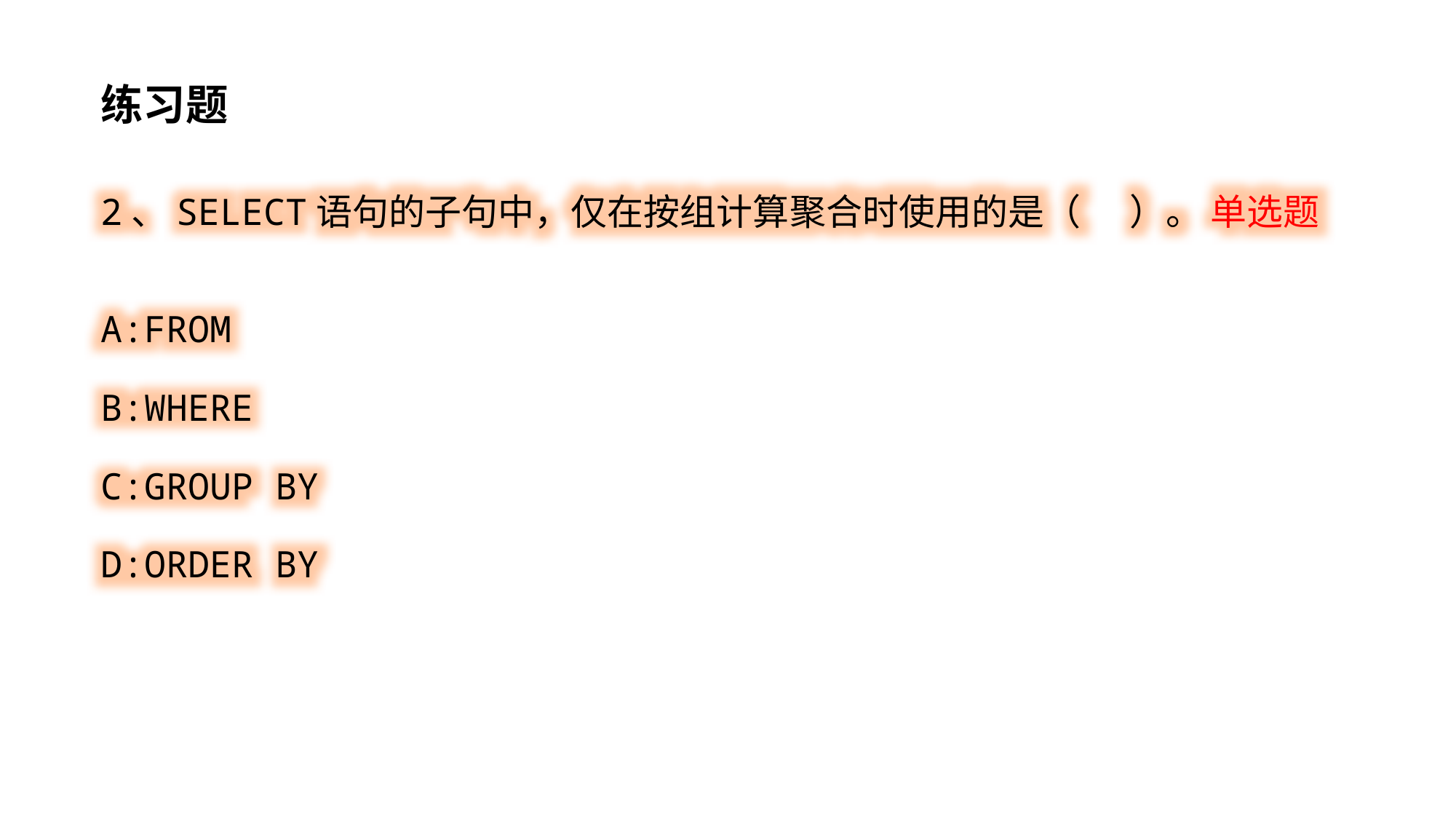

练习题
2、SELECT语句的子句中，仅在按组计算聚合时使用的是（      ）。 单选题

A:FROM

B:WHERE

C:GROUP BY

D:ORDER BY